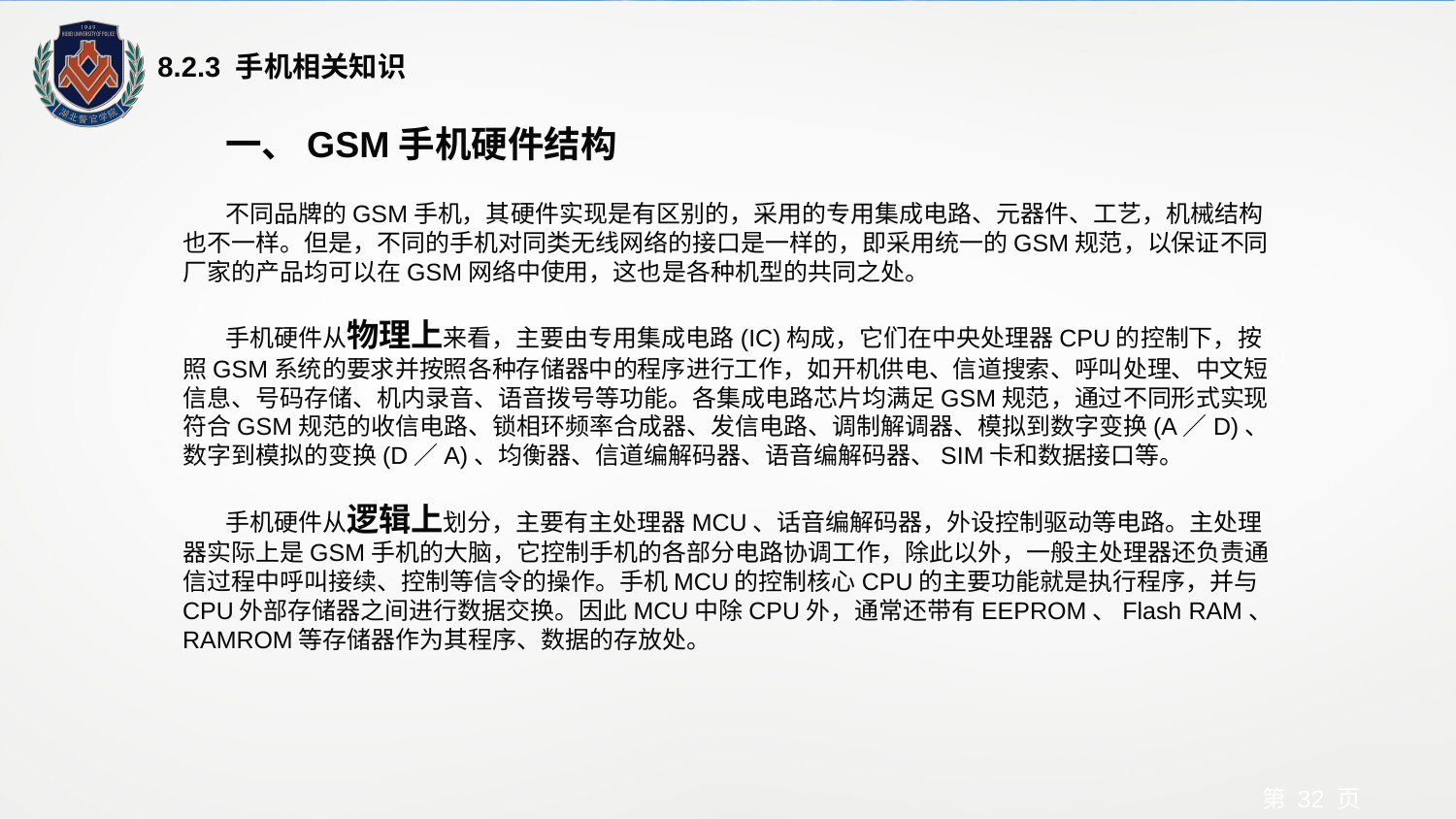

8.2.3 手机相关知识
一、GSM手机硬件结构

不同品牌的GSM手机，其硬件实现是有区别的，采用的专用集成电路、元器件、工艺，机械结构也不一样。但是，不同的手机对同类无线网络的接口是一样的，即采用统一的GSM规范，以保证不同厂家的产品均可以在GSM网络中使用，这也是各种机型的共同之处。

手机硬件从物理上来看，主要由专用集成电路(IC)构成，它们在中央处理器CPU的控制下，按照GSM系统的要求并按照各种存储器中的程序进行工作，如开机供电、信道搜索、呼叫处理、中文短信息、号码存储、机内录音、语音拨号等功能。各集成电路芯片均满足GSM规范，通过不同形式实现符合GSM规范的收信电路、锁相环频率合成器、发信电路、调制解调器、模拟到数字变换(A／D)、数字到模拟的变换(D／A)、均衡器、信道编解码器、语音编解码器、SIM卡和数据接口等。

手机硬件从逻辑上划分，主要有主处理器MCU、话音编解码器，外设控制驱动等电路。主处理器实际上是GSM手机的大脑，它控制手机的各部分电路协调工作，除此以外，一般主处理器还负责通信过程中呼叫接续、控制等信令的操作。手机MCU的控制核心CPU的主要功能就是执行程序，并与CPU外部存储器之间进行数据交换。因此MCU中除CPU外，通常还带有EEPROM、Flash RAM、 RAMROM等存储器作为其程序、数据的存放处。